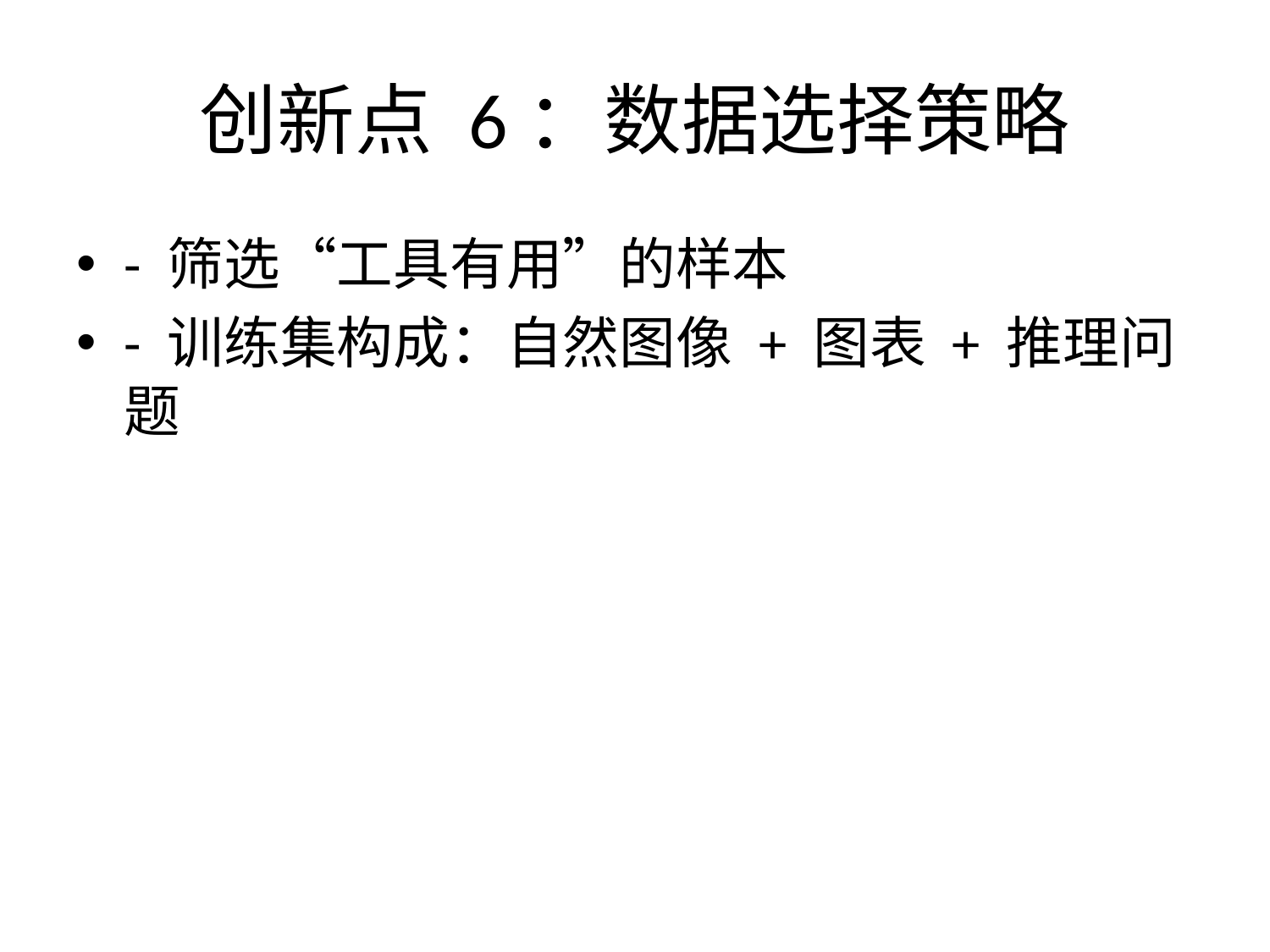

# 创新点 6：数据选择策略
- 筛选“工具有用”的样本
- 训练集构成：自然图像 + 图表 + 推理问题